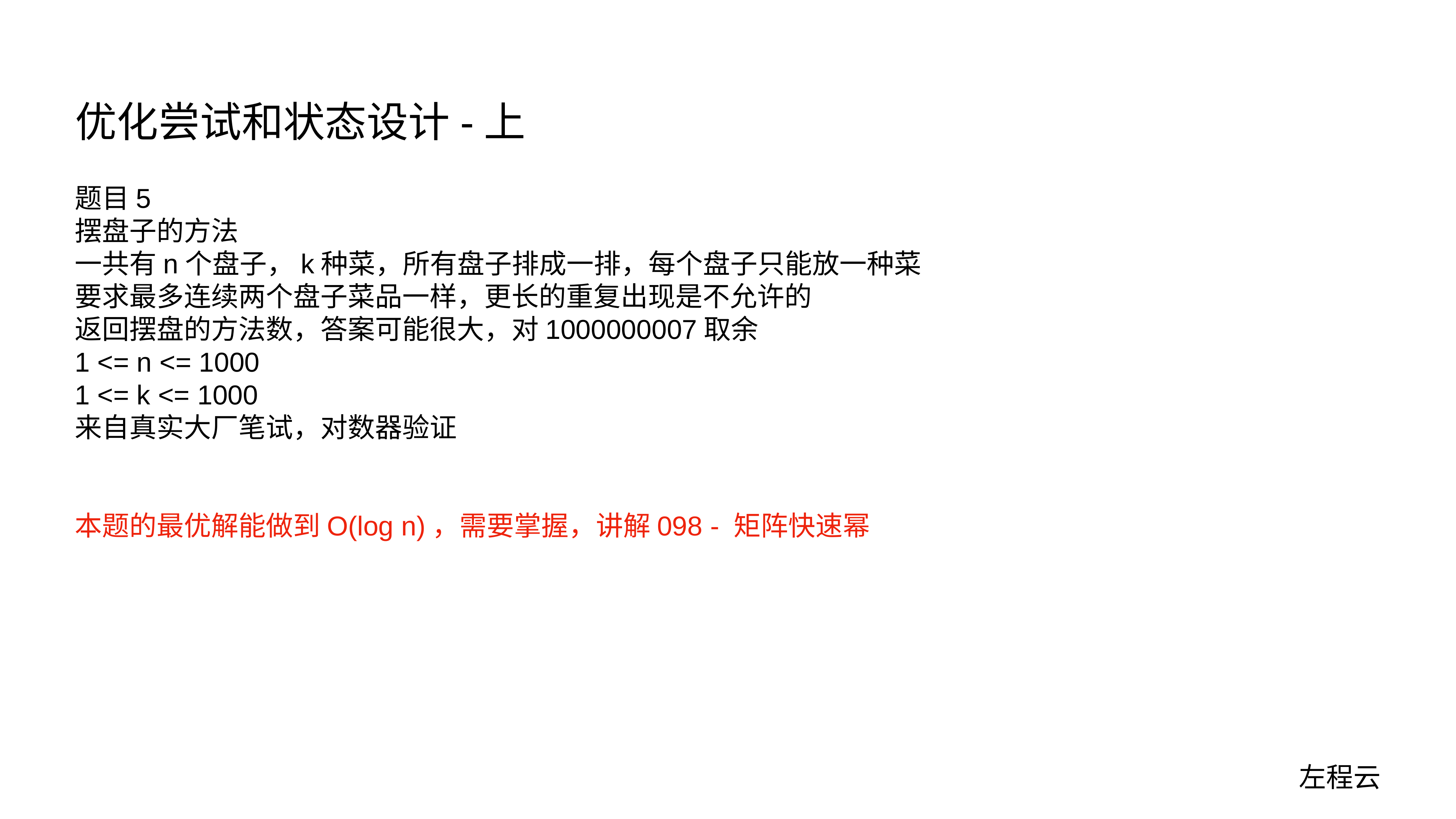

# 优化尝试和状态设计-上
题目5
摆盘子的方法
一共有n个盘子，k种菜，所有盘子排成一排，每个盘子只能放一种菜
要求最多连续两个盘子菜品一样，更长的重复出现是不允许的
返回摆盘的方法数，答案可能很大，对1000000007取余
1 <= n <= 1000
1 <= k <= 1000
来自真实大厂笔试，对数器验证

本题的最优解能做到O(log n)，需要掌握，讲解098 - 矩阵快速幂
左程云